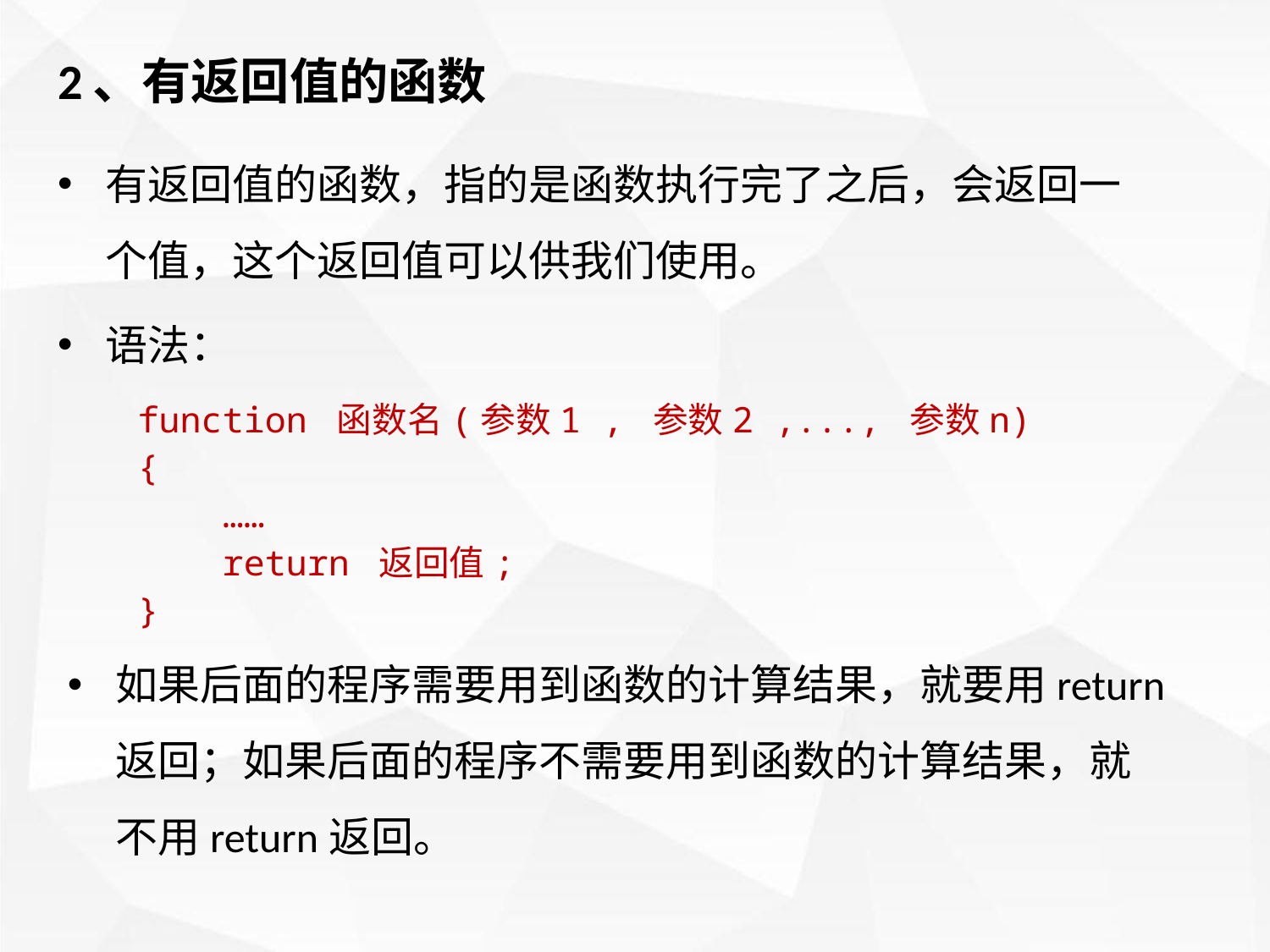

2、有返回值的函数
有返回值的函数，指的是函数执行完了之后，会返回一个值，这个返回值可以供我们使用。
语法：
function 函数名(参数1 , 参数2 ,..., 参数n)
{
    ……
    return 返回值;
}

如果后面的程序需要用到函数的计算结果，就要用return返回；如果后面的程序不需要用到函数的计算结果，就不用return返回。